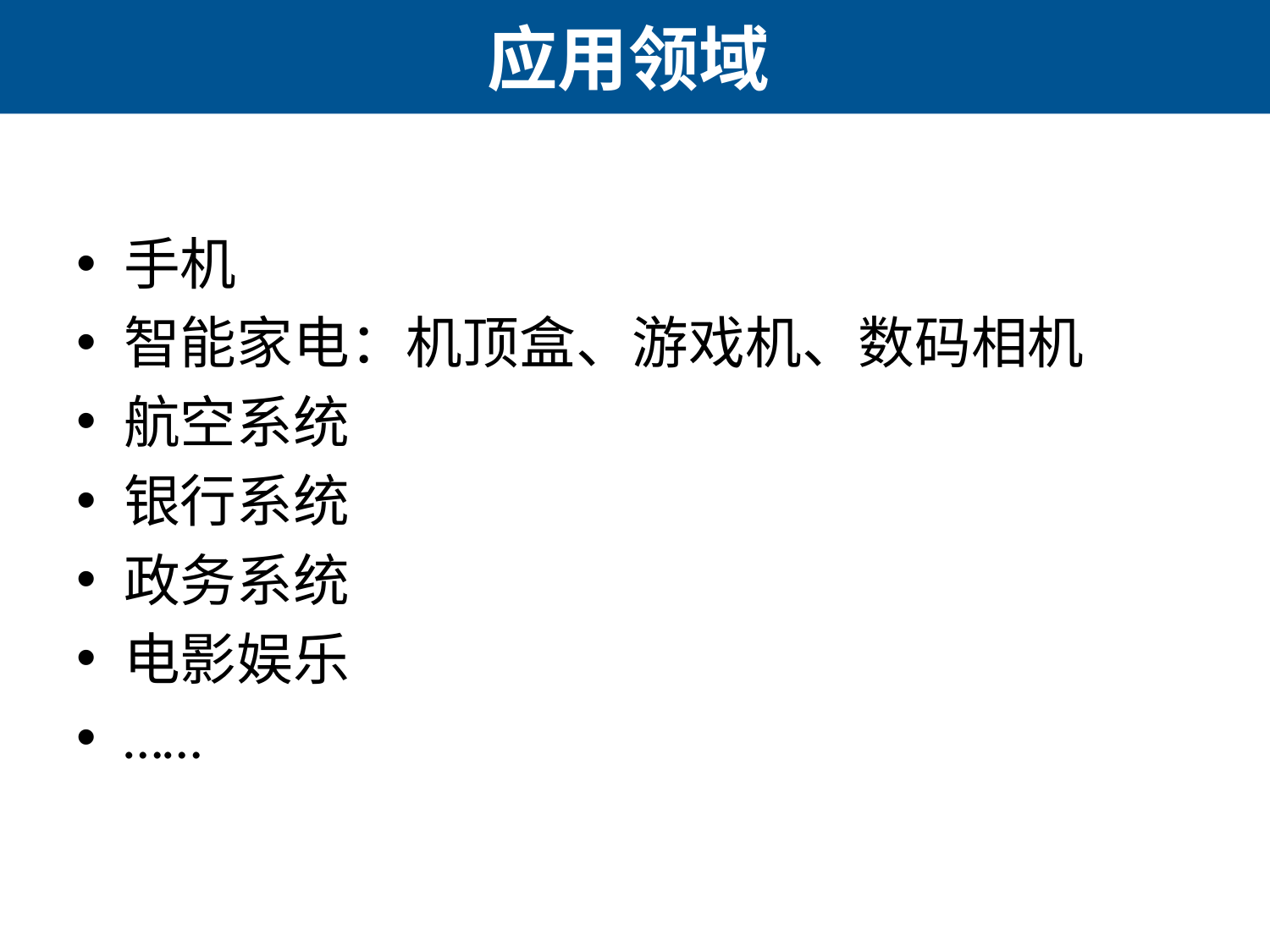

# 应用领域
手机
智能家电：机顶盒、游戏机、数码相机
航空系统
银行系统
政务系统
电影娱乐
……